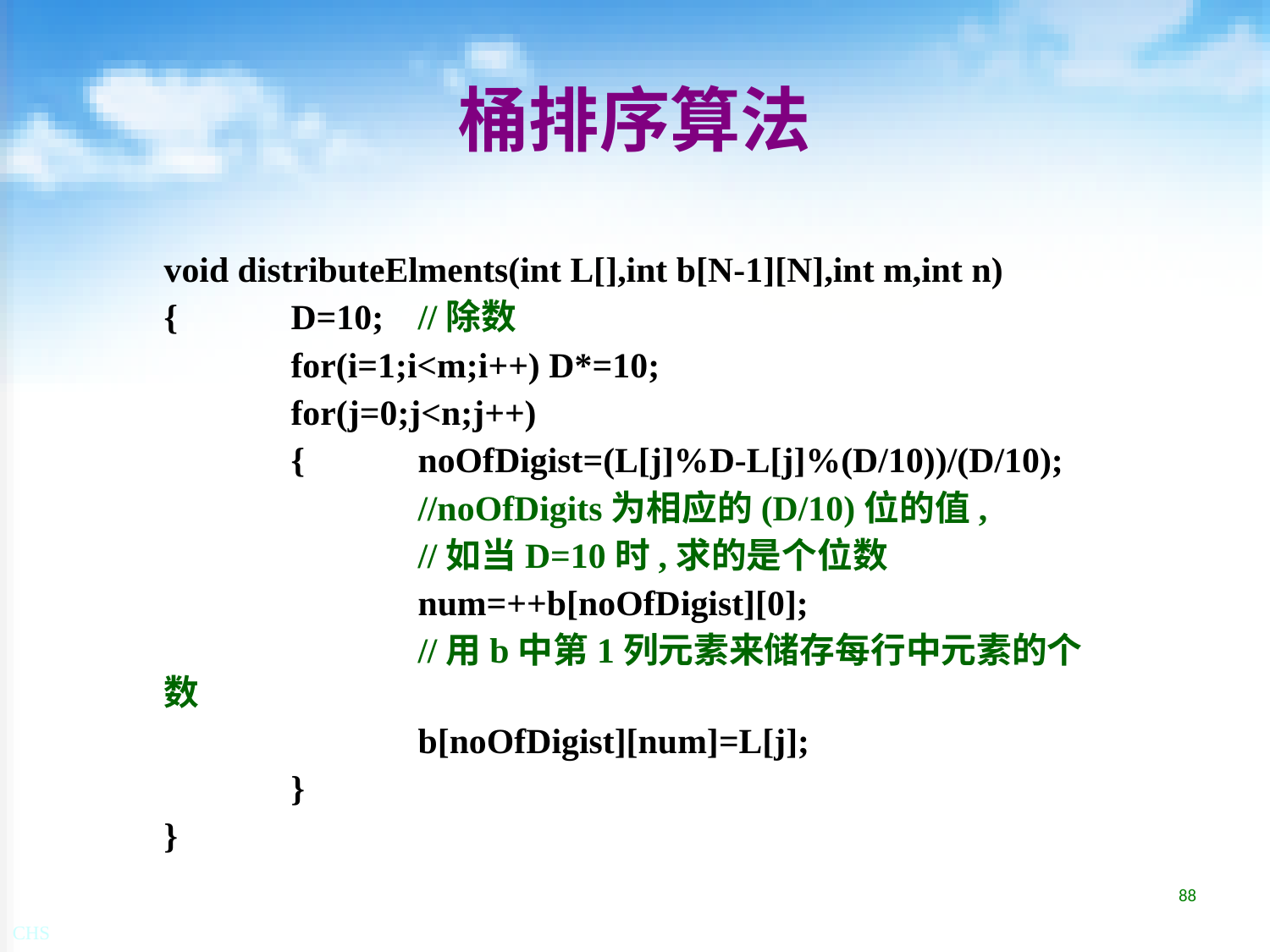

# 桶排序算法
void distributeElments(int L[],int b[N-1][N],int m,int n)
{	D=10;	//除数
	for(i=1;i<m;i++) D*=10;
	for(j=0;j<n;j++)
	{	noOfDigist=(L[j]%D-L[j]%(D/10))/(D/10);
		//noOfDigits为相应的(D/10)位的值,
		//如当D=10时,求的是个位数
		num=++b[noOfDigist][0];
		//用b中第1列元素来储存每行中元素的个数
		b[noOfDigist][num]=L[j];
	}
}
88